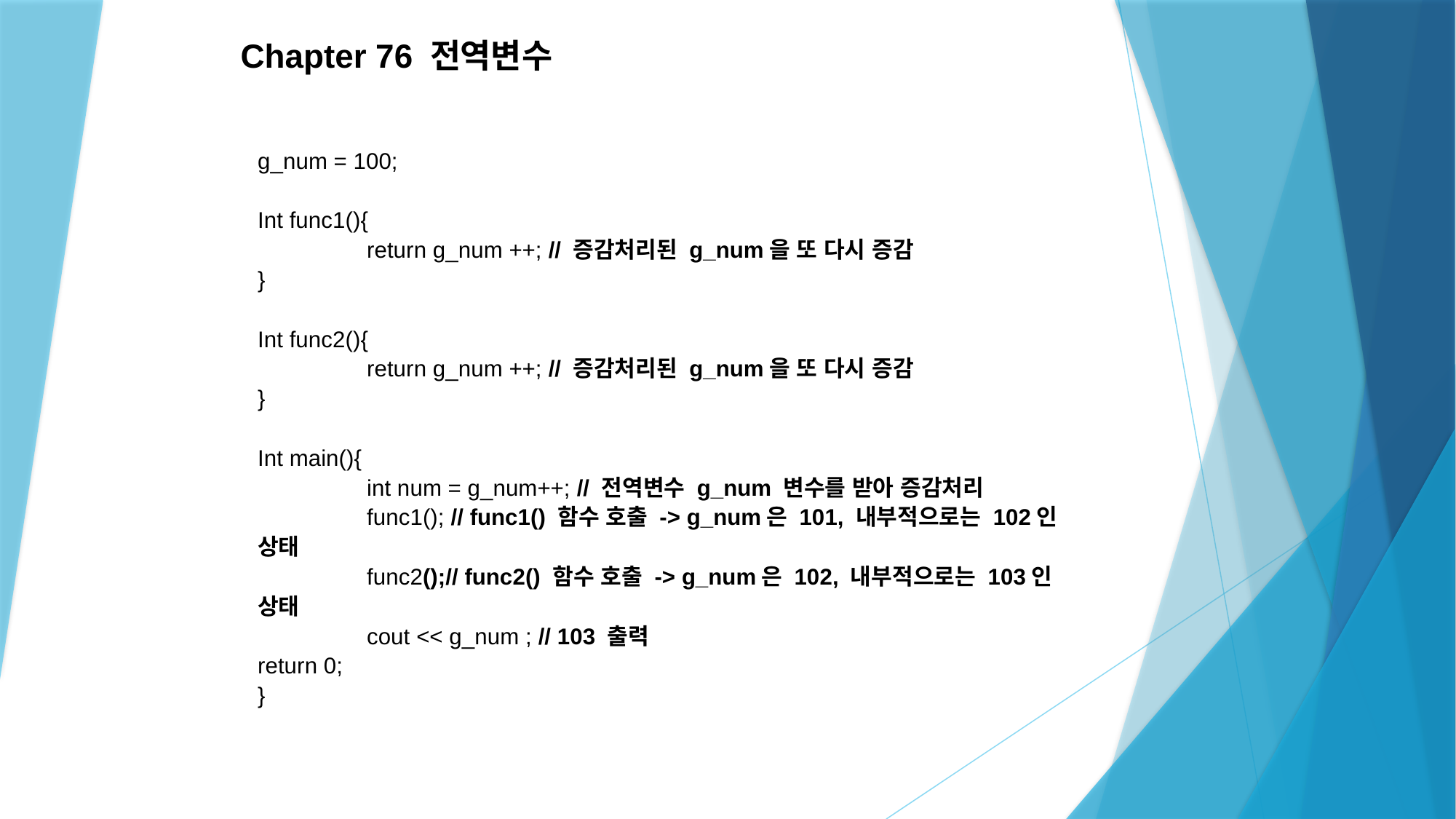

Chapter 76 전역변수
g_num = 100;

Int func1(){
	return g_num ++; // 증감처리된 g_num을 또 다시 증감
}

Int func2(){
	return g_num ++; // 증감처리된 g_num을 또 다시 증감
}

Int main(){
	int num = g_num++; // 전역변수 g_num 변수를 받아 증감처리
	func1(); // func1() 함수 호출 -> g_num은 101, 내부적으로는 102인 상태
	func2();// func2() 함수 호출 -> g_num은 102, 내부적으로는 103인 상태
	cout << g_num ; // 103 출력
return 0;
}